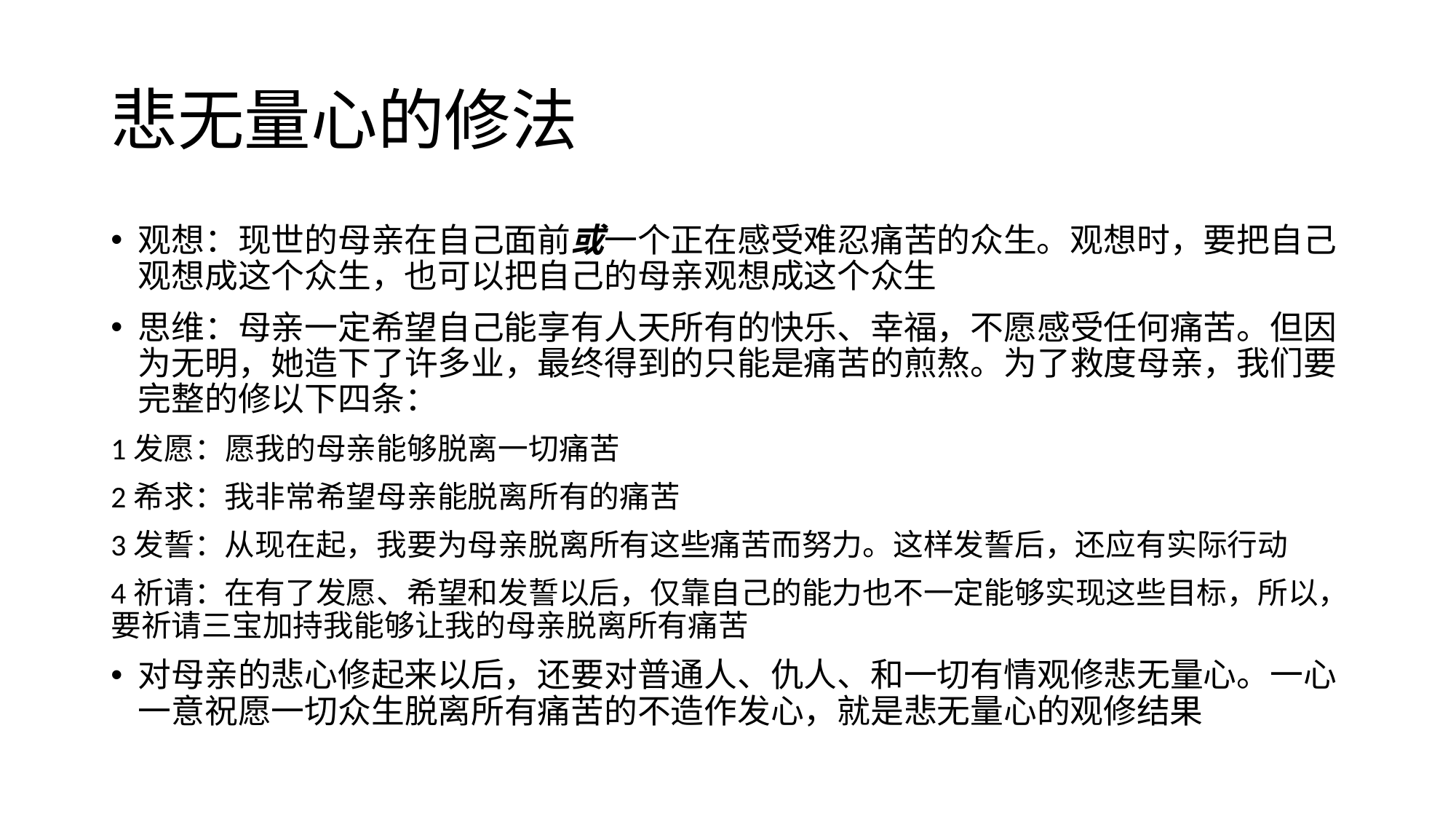

# 悲无量心的修法
观想：现世的母亲在自己面前或一个正在感受难忍痛苦的众生。观想时，要把自己观想成这个众生，也可以把自己的母亲观想成这个众生
思维：母亲一定希望自己能享有人天所有的快乐、幸福，不愿感受任何痛苦。但因为无明，她造下了许多业，最终得到的只能是痛苦的煎熬。为了救度母亲，我们要完整的修以下四条：
1发愿：愿我的母亲能够脱离一切痛苦
2希求：我非常希望母亲能脱离所有的痛苦
3发誓：从现在起，我要为母亲脱离所有这些痛苦而努力。这样发誓后，还应有实际行动
4祈请：在有了发愿、希望和发誓以后，仅靠自己的能力也不一定能够实现这些目标，所以，要祈请三宝加持我能够让我的母亲脱离所有痛苦
对母亲的悲心修起来以后，还要对普通人、仇人、和一切有情观修悲无量心。一心一意祝愿一切众生脱离所有痛苦的不造作发心，就是悲无量心的观修结果